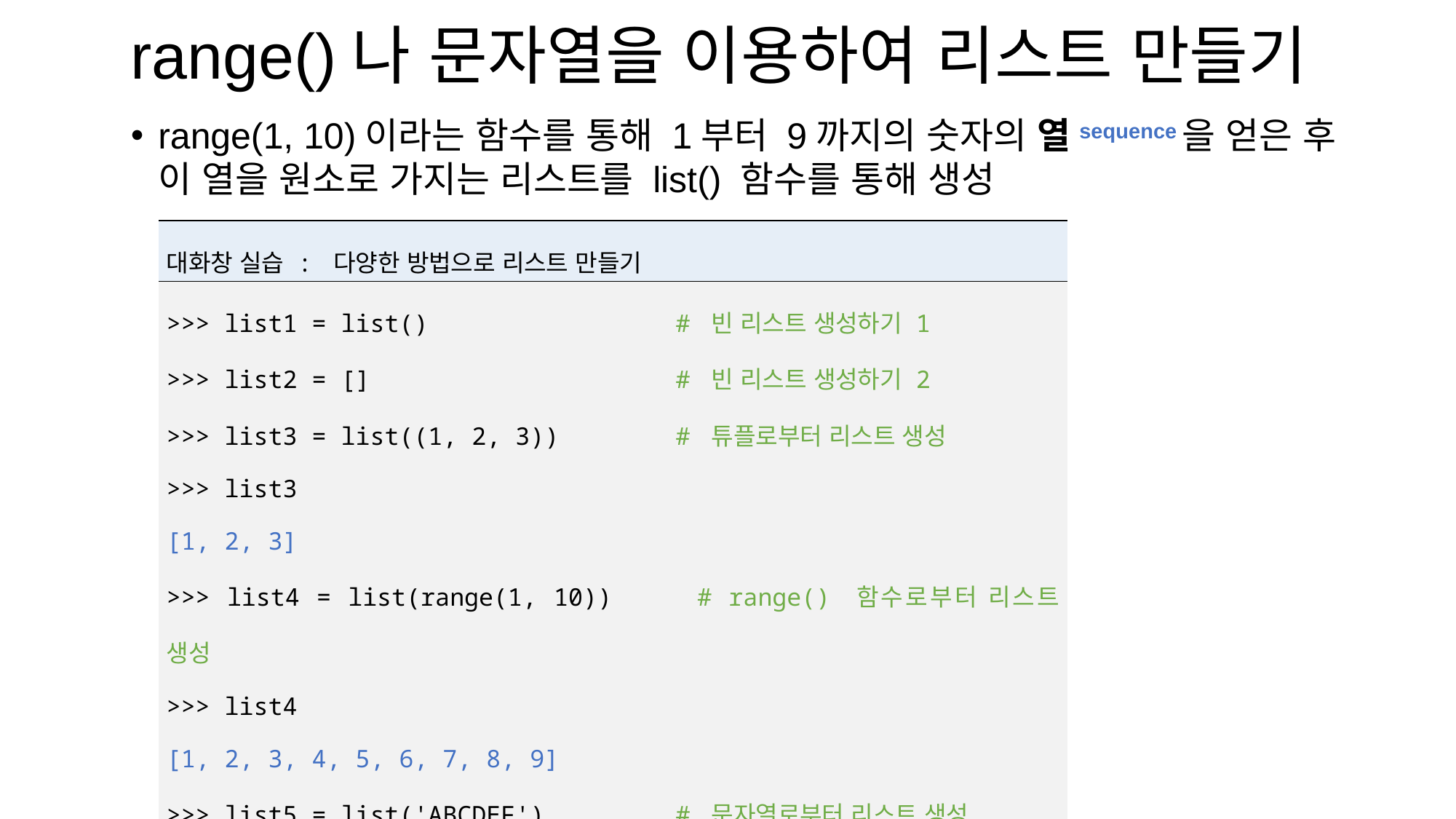

# range()나 문자열을 이용하여 리스트 만들기
range(1, 10)이라는 함수를 통해 1부터 9까지의 숫자의 열sequence을 얻은 후 이 열을 원소로 가지는 리스트를 list() 함수를 통해 생성

| 대화창 실습 : 다양한 방법으로 리스트 만들기 |
| --- |
| >>> list1 = list() # 빈 리스트 생성하기 1 >>> list2 = [] # 빈 리스트 생성하기 2 >>> list3 = list((1, 2, 3)) # 튜플로부터 리스트 생성 >>> list3 [1, 2, 3] >>> list4 = list(range(1, 10)) # range() 함수로부터 리스트 생성 >>> list4 [1, 2, 3, 4, 5, 6, 7, 8, 9] >>> list5 = list('ABCDEF') # 문자열로부터 리스트 생성 >>> list5 ['A', 'B', 'C', 'D', 'E', 'F'] |